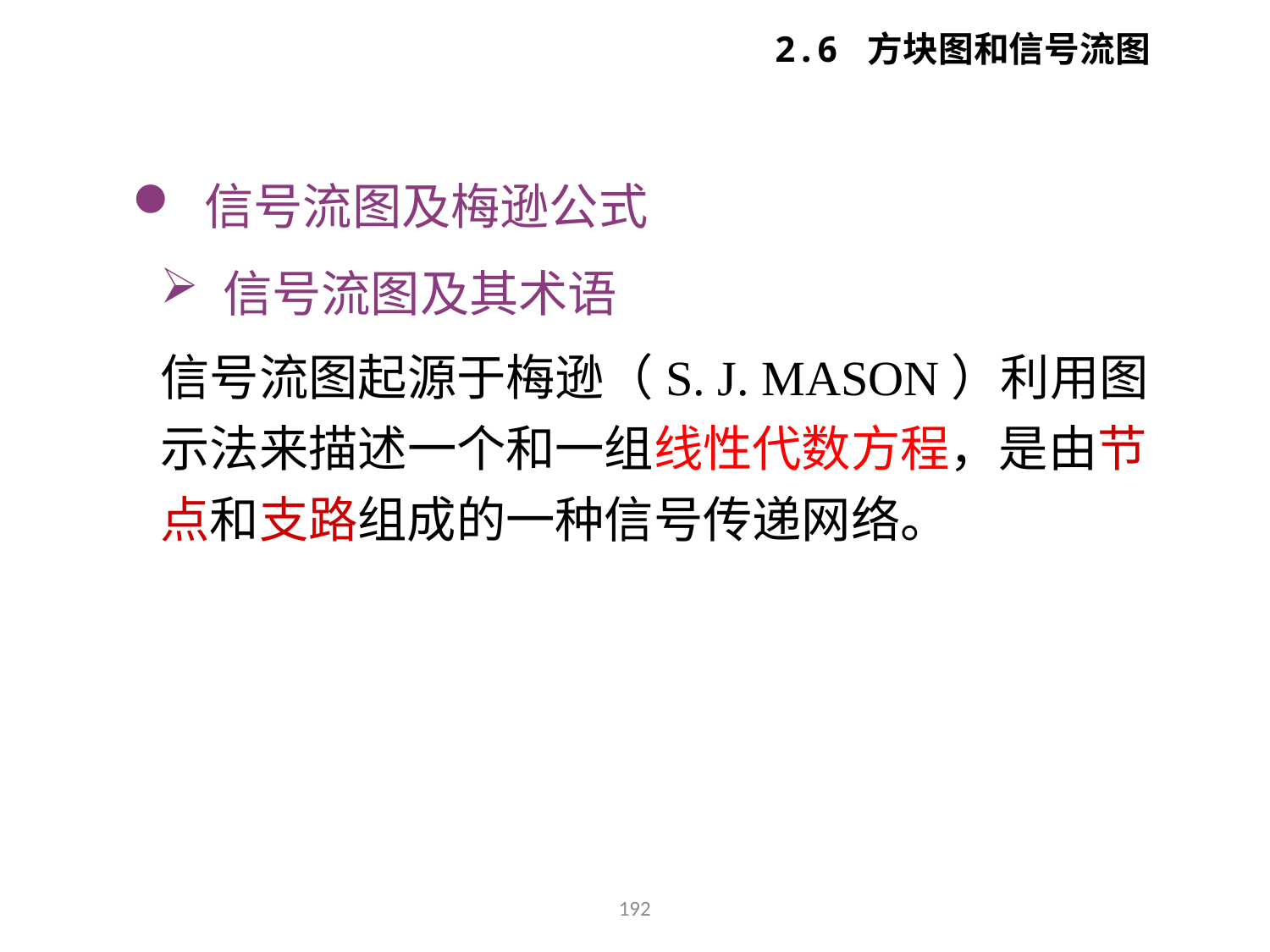

2.6 方块图和信号流图
 信号流图及梅逊公式
 信号流图及其术语
信号流图起源于梅逊（S. J. MASON）利用图示法来描述一个和一组线性代数方程，是由节
点和支路组成的一种信号传递网络。
192